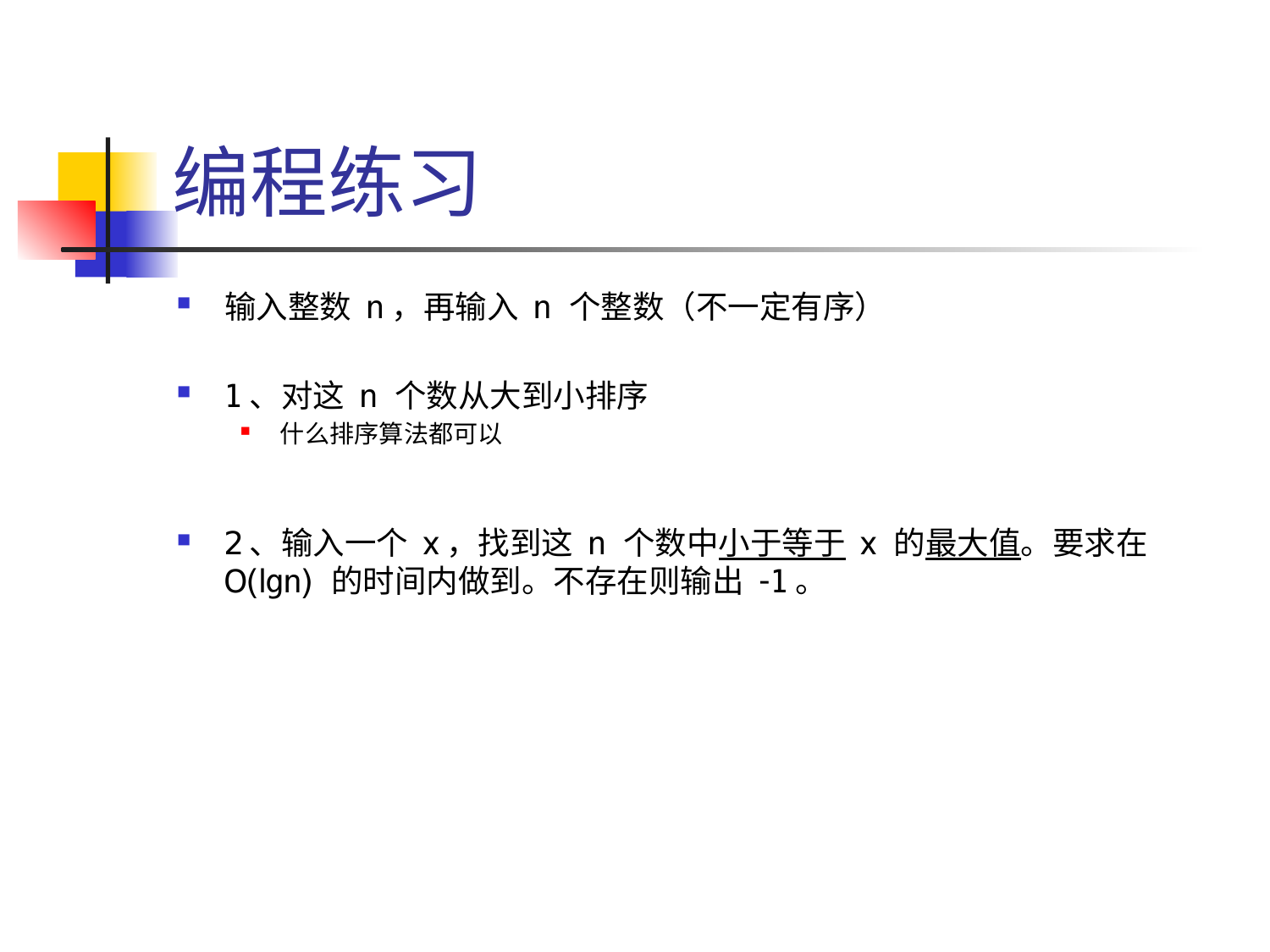

# 编程练习
输入整数 n，再输入 n 个整数（不一定有序）

1、对这 n 个数从大到小排序
什么排序算法都可以

2、输入一个 x，找到这 n 个数中小于等于 x 的最大值。要求在 O(lgn) 的时间内做到。不存在则输出 -1。